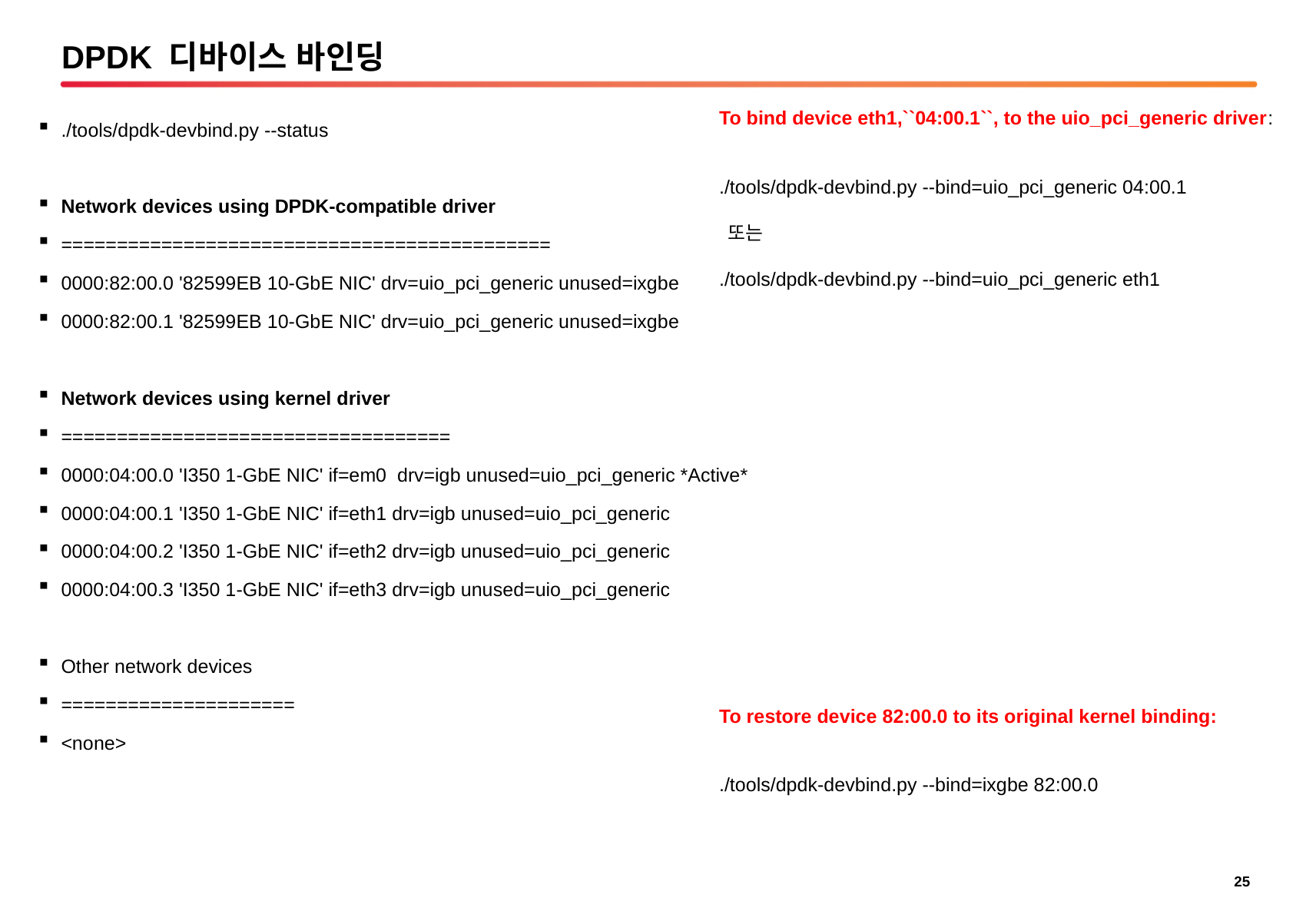

# DPDK 디바이스 바인딩
To bind device eth1,``04:00.1``, to the uio_pci_generic driver:

./tools/dpdk-devbind.py --bind=uio_pci_generic 04:00.1

 또는

./tools/dpdk-devbind.py --bind=uio_pci_generic eth1

To restore device 82:00.0 to its original kernel binding:

./tools/dpdk-devbind.py --bind=ixgbe 82:00.0
./tools/dpdk-devbind.py --status

Network devices using DPDK-compatible driver
============================================
0000:82:00.0 '82599EB 10-GbE NIC' drv=uio_pci_generic unused=ixgbe
0000:82:00.1 '82599EB 10-GbE NIC' drv=uio_pci_generic unused=ixgbe

Network devices using kernel driver
===================================
0000:04:00.0 'I350 1-GbE NIC' if=em0  drv=igb unused=uio_pci_generic *Active*
0000:04:00.1 'I350 1-GbE NIC' if=eth1 drv=igb unused=uio_pci_generic
0000:04:00.2 'I350 1-GbE NIC' if=eth2 drv=igb unused=uio_pci_generic
0000:04:00.3 'I350 1-GbE NIC' if=eth3 drv=igb unused=uio_pci_generic

Other network devices
=====================
<none>